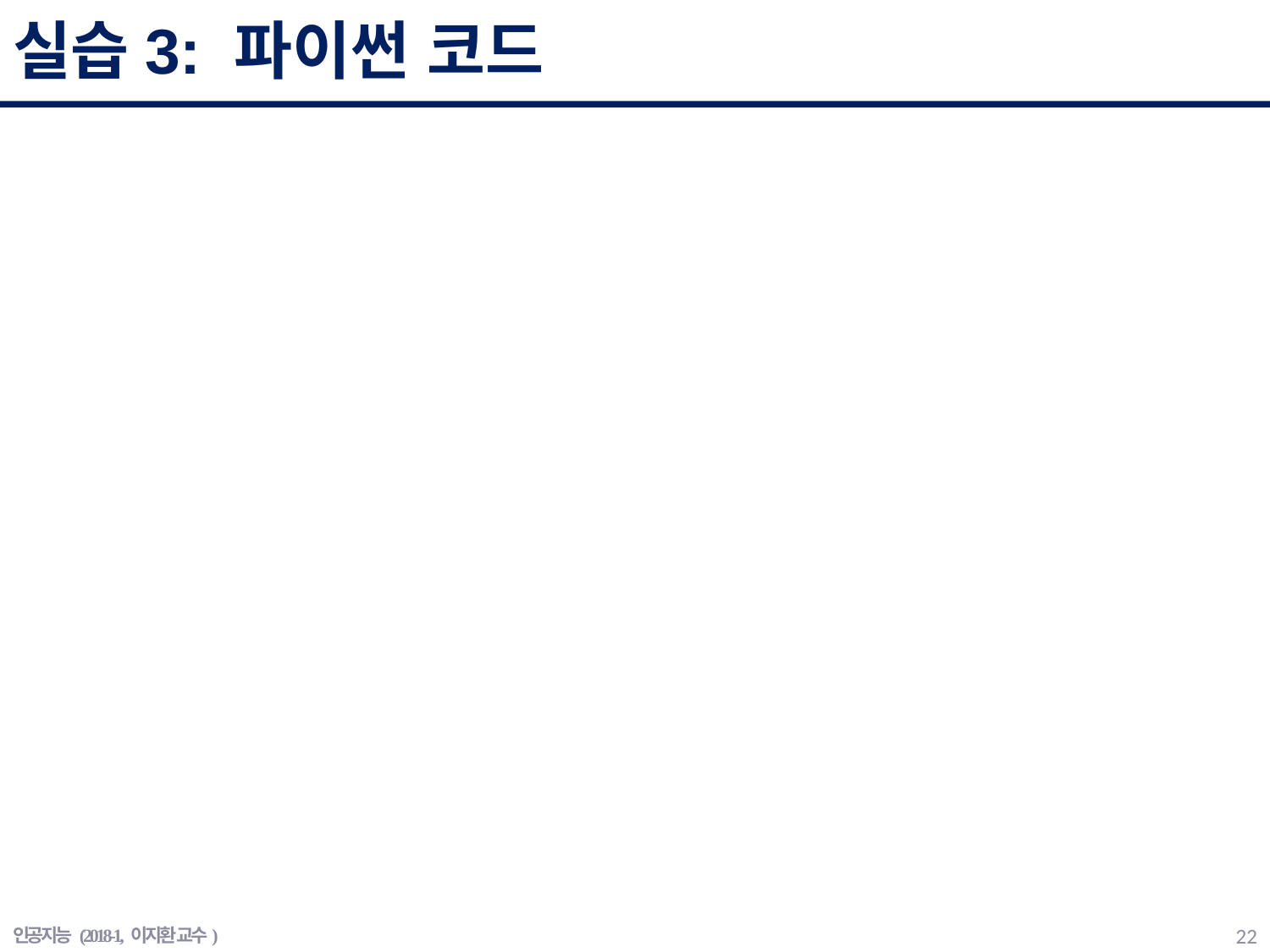

# 실습3: 파이썬 코드
인공지능 (2018-1, 이지환 교수)
22